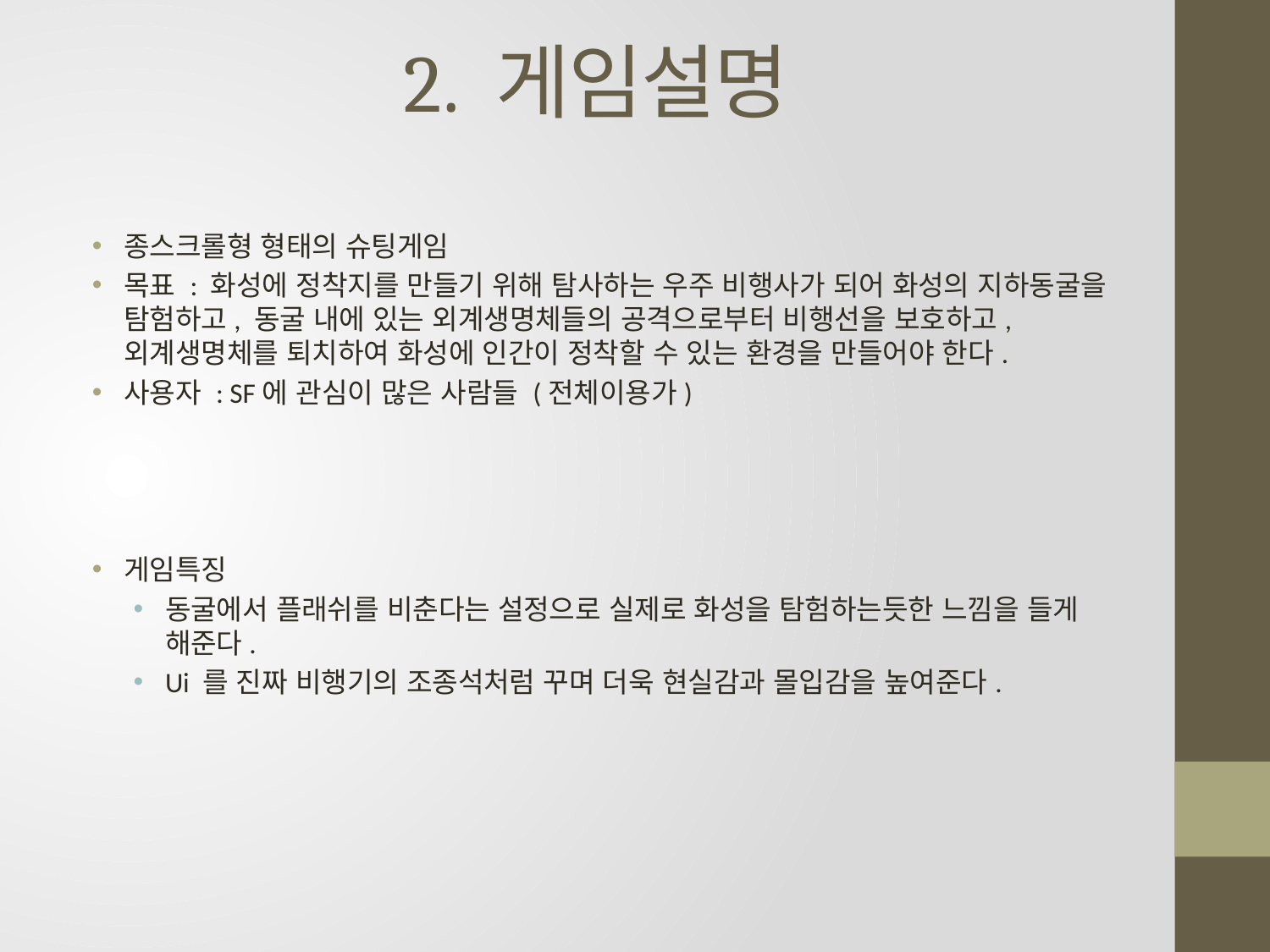

# 2. 게임설명
종스크롤형 형태의 슈팅게임
목표 : 화성에 정착지를 만들기 위해 탐사하는 우주 비행사가 되어 화성의 지하동굴을 탐험하고, 동굴 내에 있는 외계생명체들의 공격으로부터 비행선을 보호하고, 외계생명체를 퇴치하여 화성에 인간이 정착할 수 있는 환경을 만들어야 한다.
사용자 : SF에 관심이 많은 사람들 (전체이용가)
게임특징
동굴에서 플래쉬를 비춘다는 설정으로 실제로 화성을 탐험하는듯한 느낌을 들게 해준다.
Ui 를 진짜 비행기의 조종석처럼 꾸며 더욱 현실감과 몰입감을 높여준다.